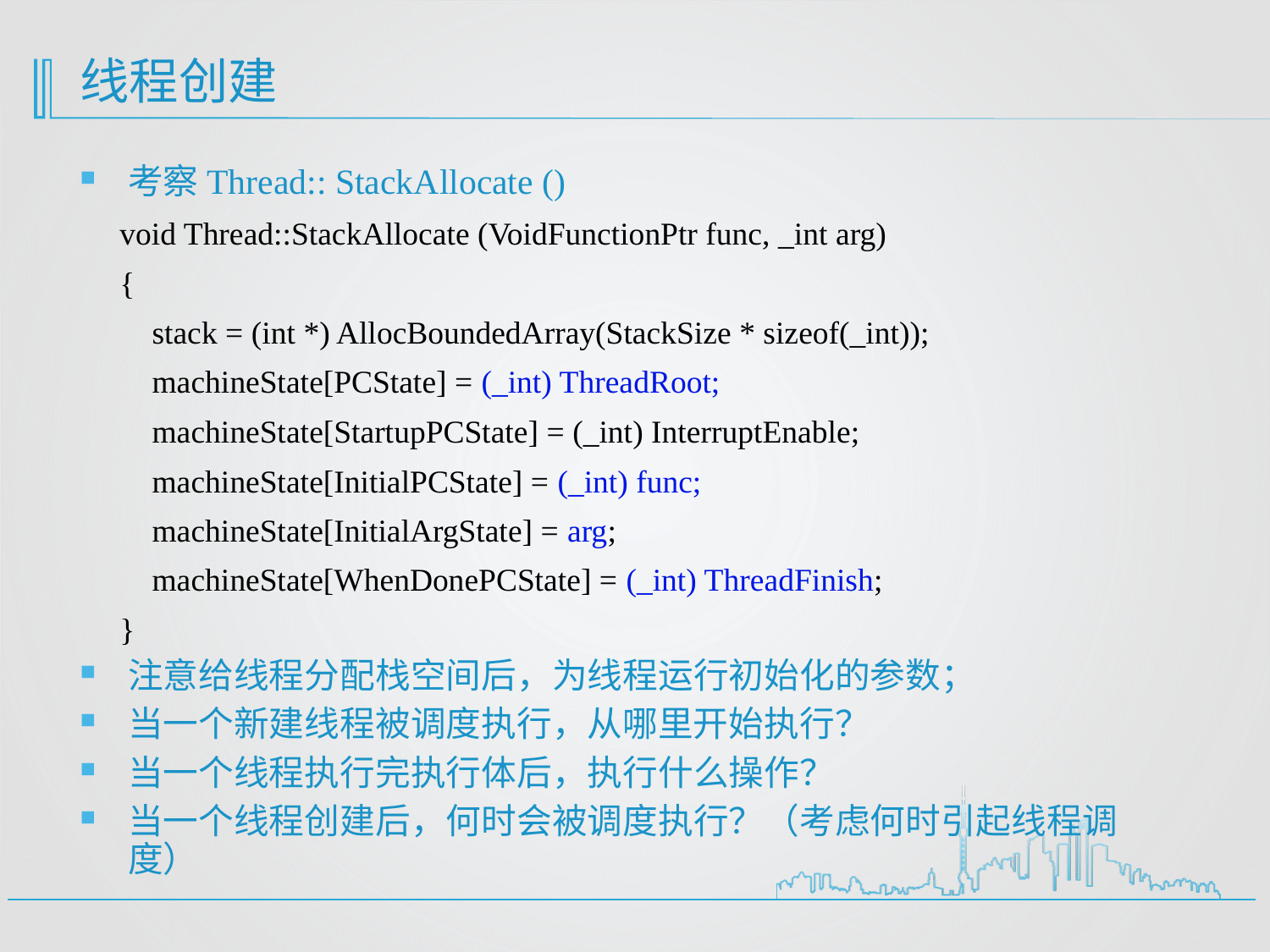

# 线程创建
考察Thread:: StackAllocate ()
void Thread::StackAllocate (VoidFunctionPtr func, _int arg)
{
    stack = (int *) AllocBoundedArray(StackSize * sizeof(_int));
    machineState[PCState] = (_int) ThreadRoot;
    machineState[StartupPCState] = (_int) InterruptEnable;
    machineState[InitialPCState] = (_int) func;
    machineState[InitialArgState] = arg;
    machineState[WhenDonePCState] = (_int) ThreadFinish;
}
注意给线程分配栈空间后，为线程运行初始化的参数；
当一个新建线程被调度执行，从哪里开始执行？
当一个线程执行完执行体后，执行什么操作？
当一个线程创建后，何时会被调度执行？（考虑何时引起线程调度）